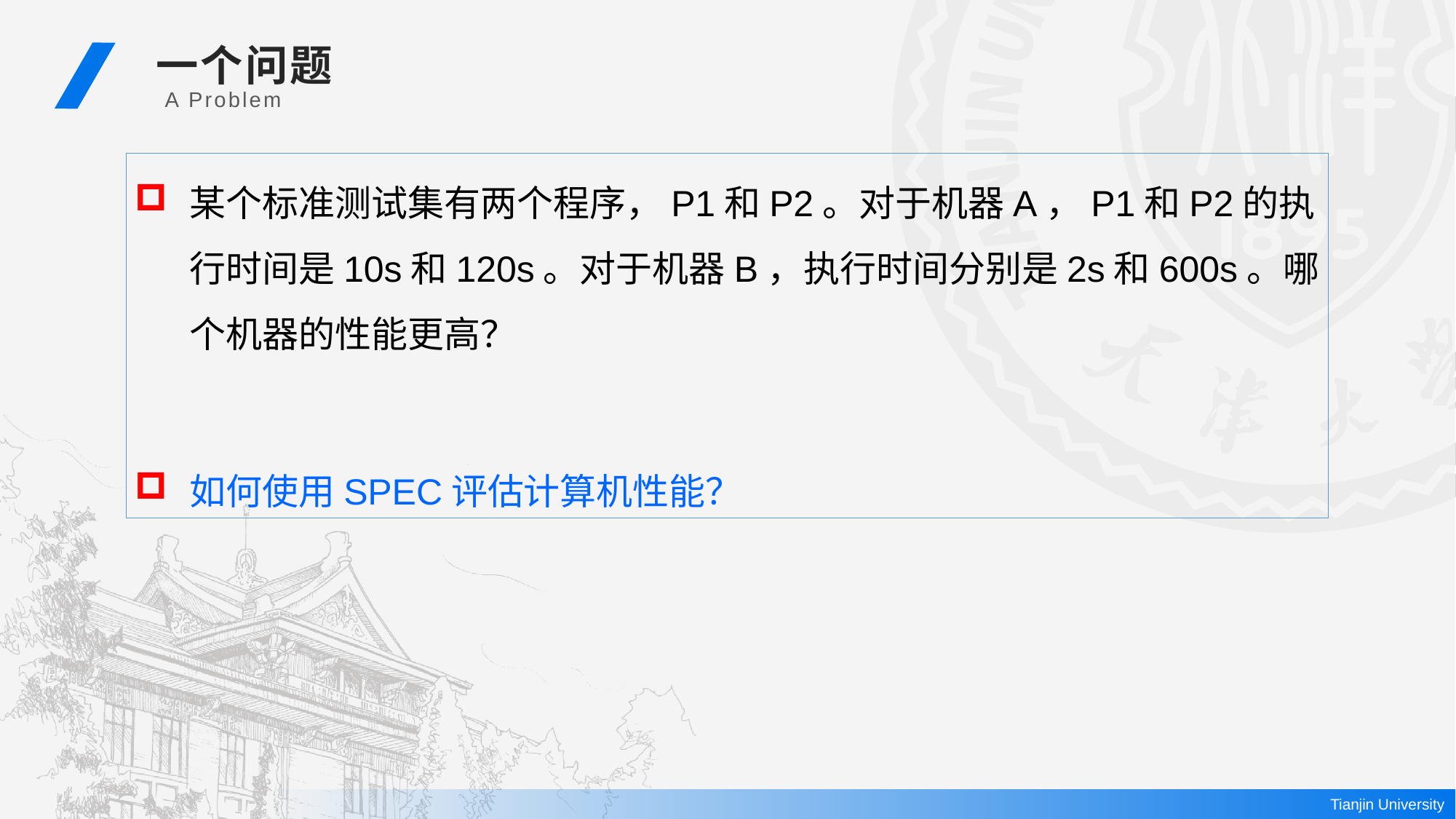

一个问题
   A Problem
某个标准测试集有两个程序，P1和P2。对于机器A，P1和P2的执行时间是10s和120s。对于机器B，执行时间分别是2s和600s。哪个机器的性能更高？

如何使用SPEC评估计算机性能？